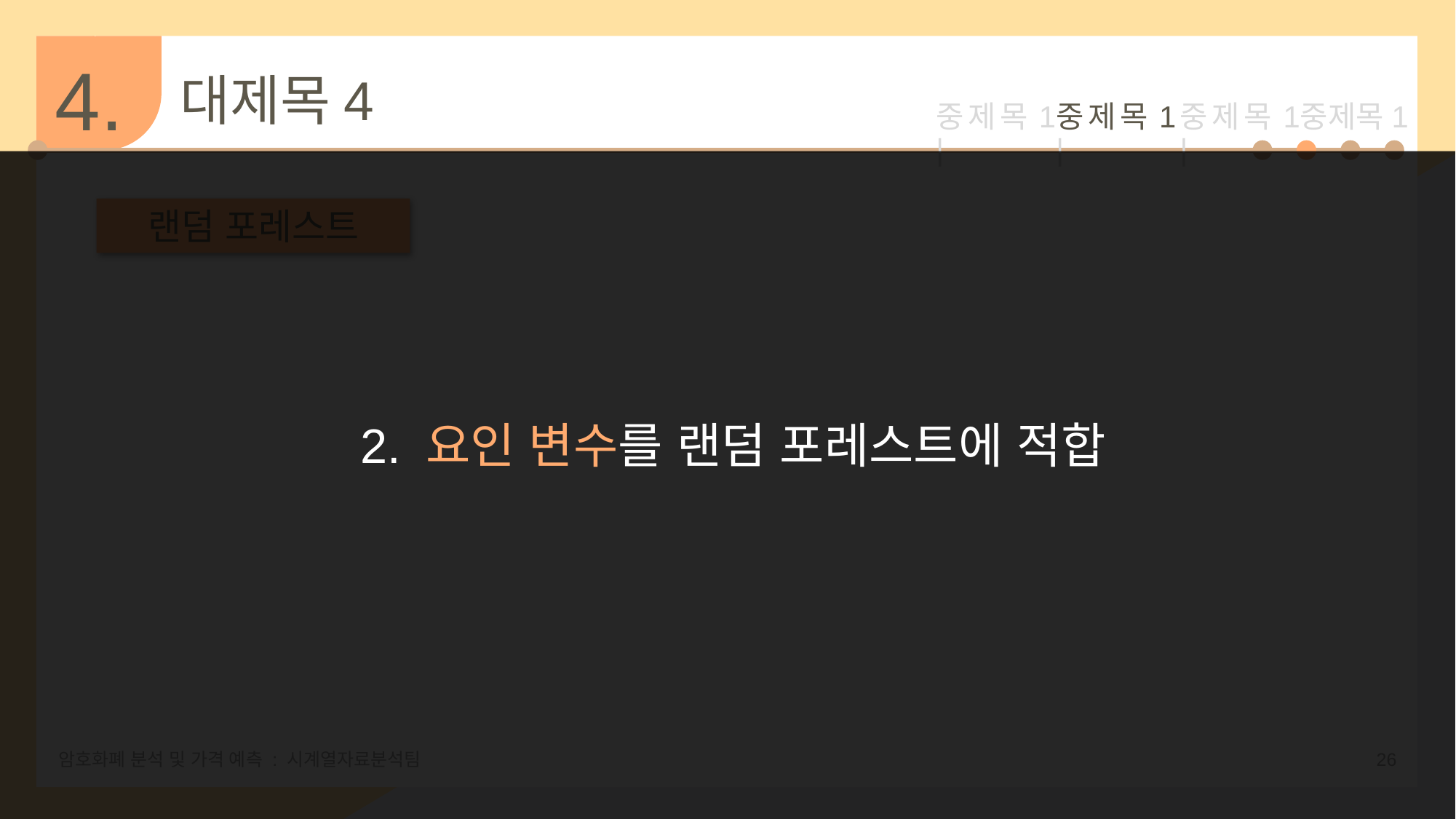

랜덤 포레스트
2. 요인 변수를 랜덤 포레스트에 적합
26
암호화폐 분석 및 가격 예측 : 시계열자료분석팀